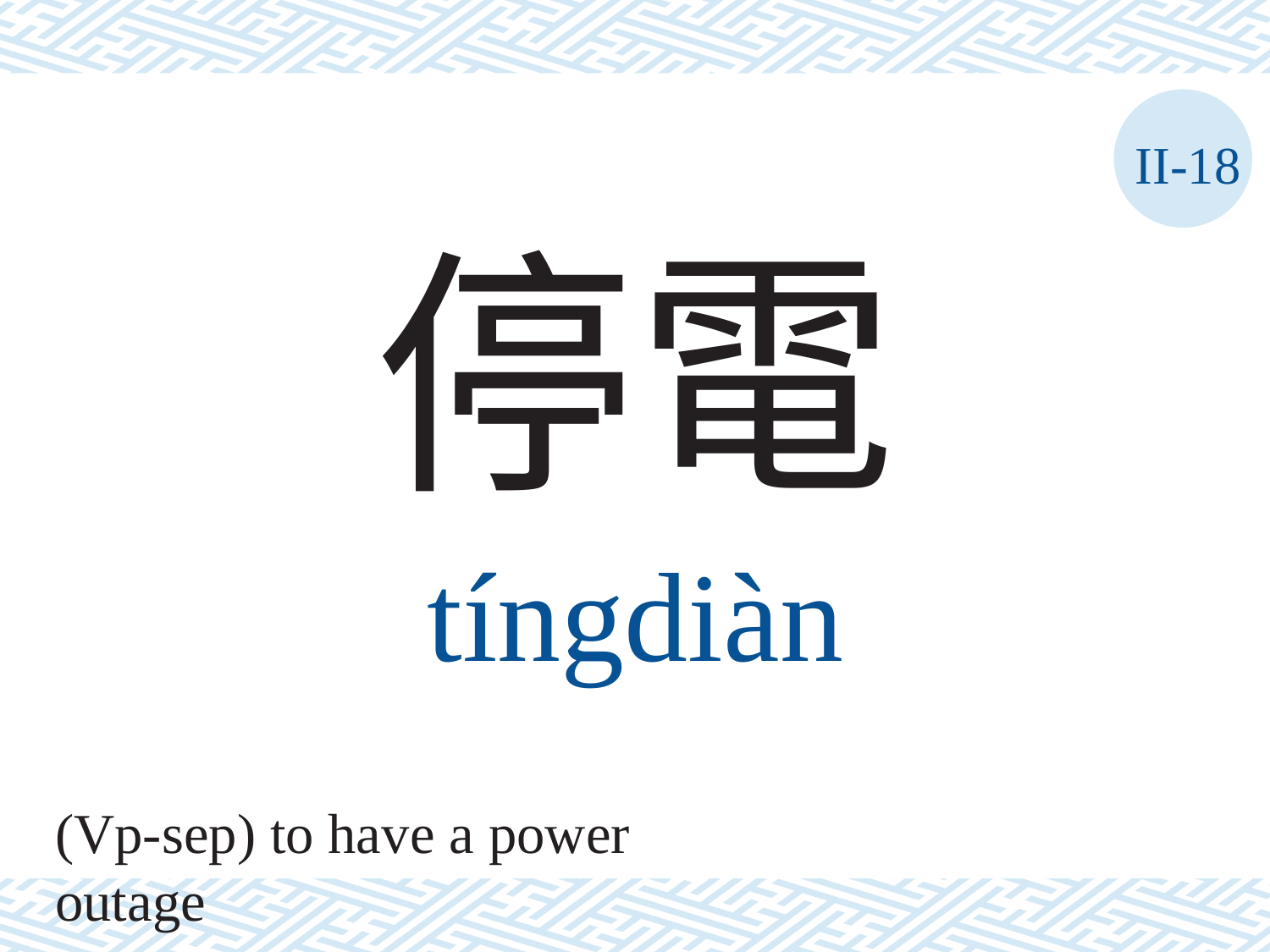

II-18
停電
tíngdiàn
(Vp-sep) to have a power outage